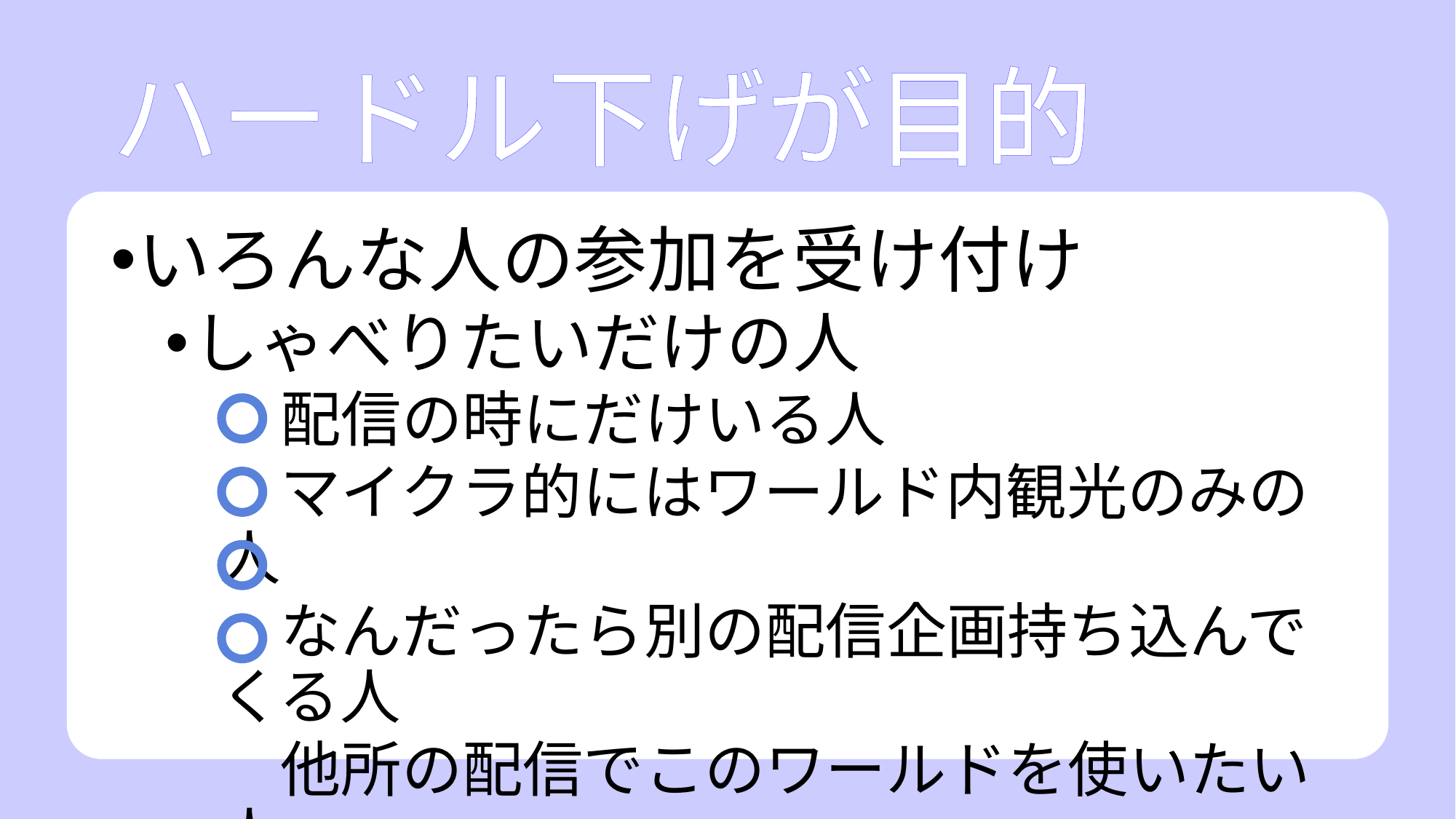

# ハードル下げが目的
いろんな人の参加を受け付け
しゃべりたいだけの人
　配信の時にだけいる人
　マイクラ的にはワールド内観光のみの人
　なんだったら別の配信企画持ち込んでくる人
　他所の配信でこのワールドを使いたい人